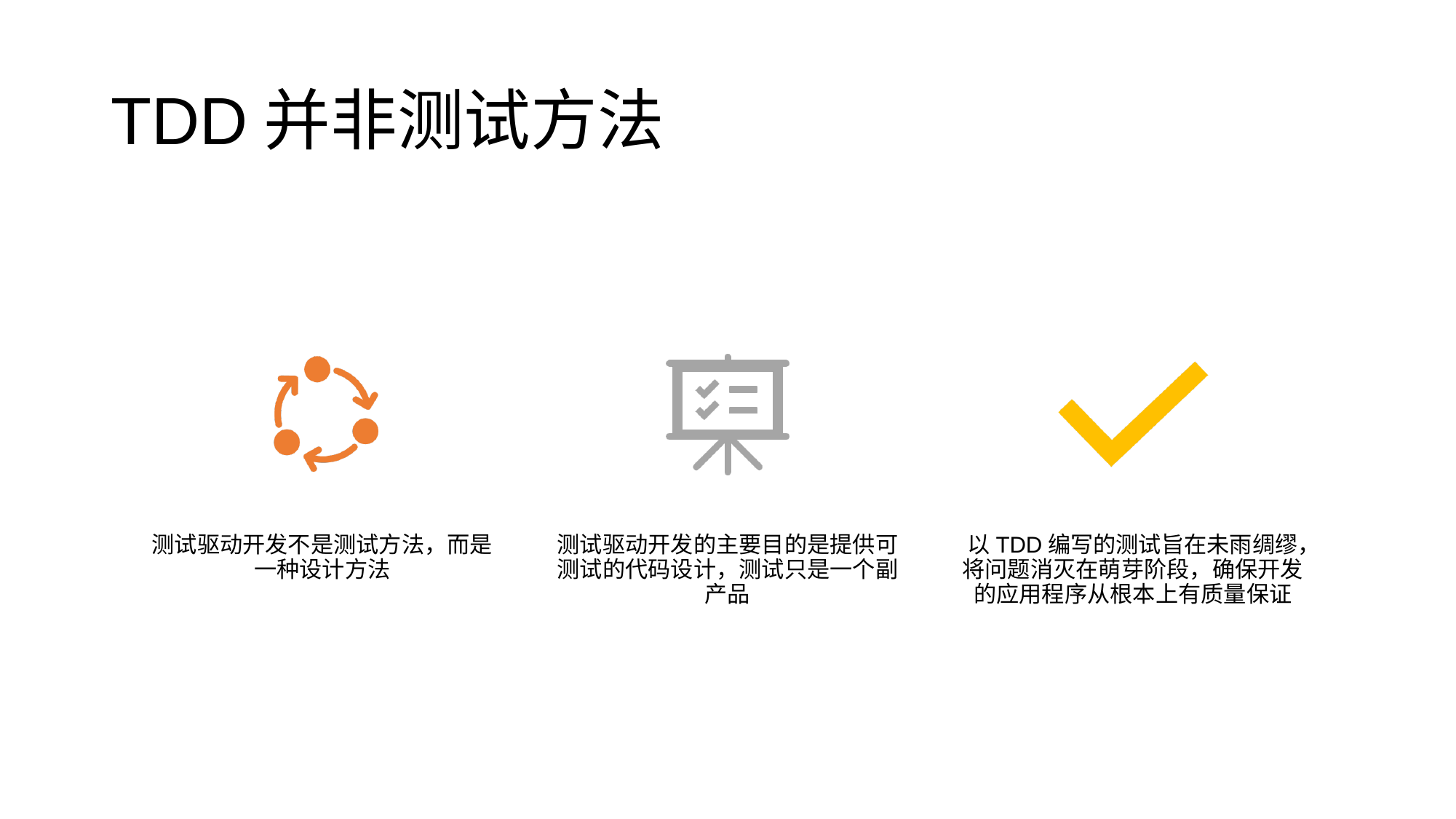

# TDD并非测试方法
测试驱动开发不是测试方法，而是一种设计方法
测试驱动开发的主要目的是提供可测试的代码设计，测试只是一个副产品
以TDD编写的测试旨在未雨绸缪，将问题消灭在萌芽阶段，确保开发的应用程序从根本上有质量保证